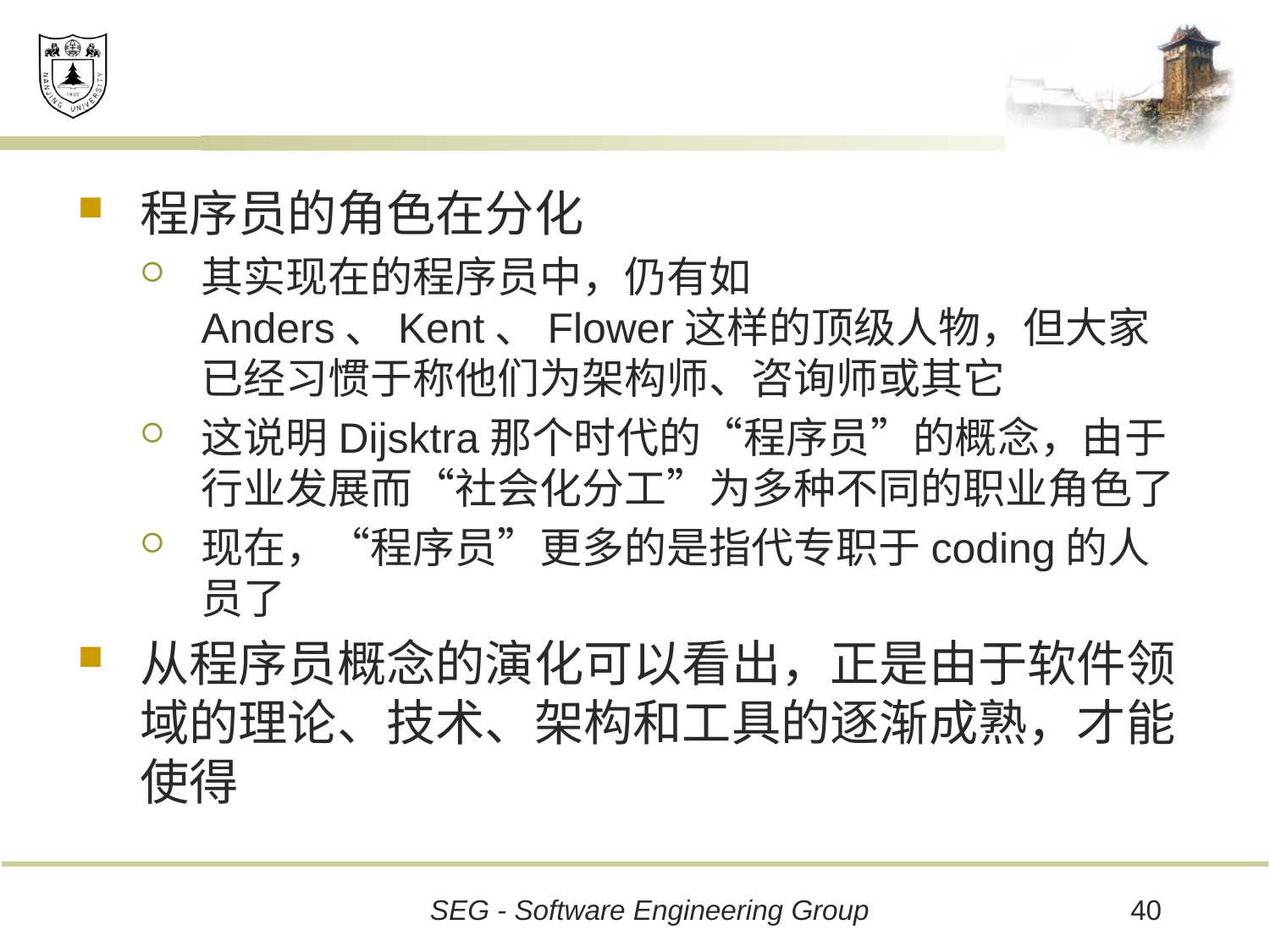

#
程序员的角色在分化
其实现在的程序员中，仍有如Anders、Kent、Flower这样的顶级人物，但大家已经习惯于称他们为架构师、咨询师或其它
这说明Dijsktra那个时代的“程序员”的概念，由于行业发展而“社会化分工”为多种不同的职业角色了
现在，“程序员”更多的是指代专职于coding的人员了
从程序员概念的演化可以看出，正是由于软件领域的理论、技术、架构和工具的逐渐成熟，才能使得
40
SEG - Software Engineering Group